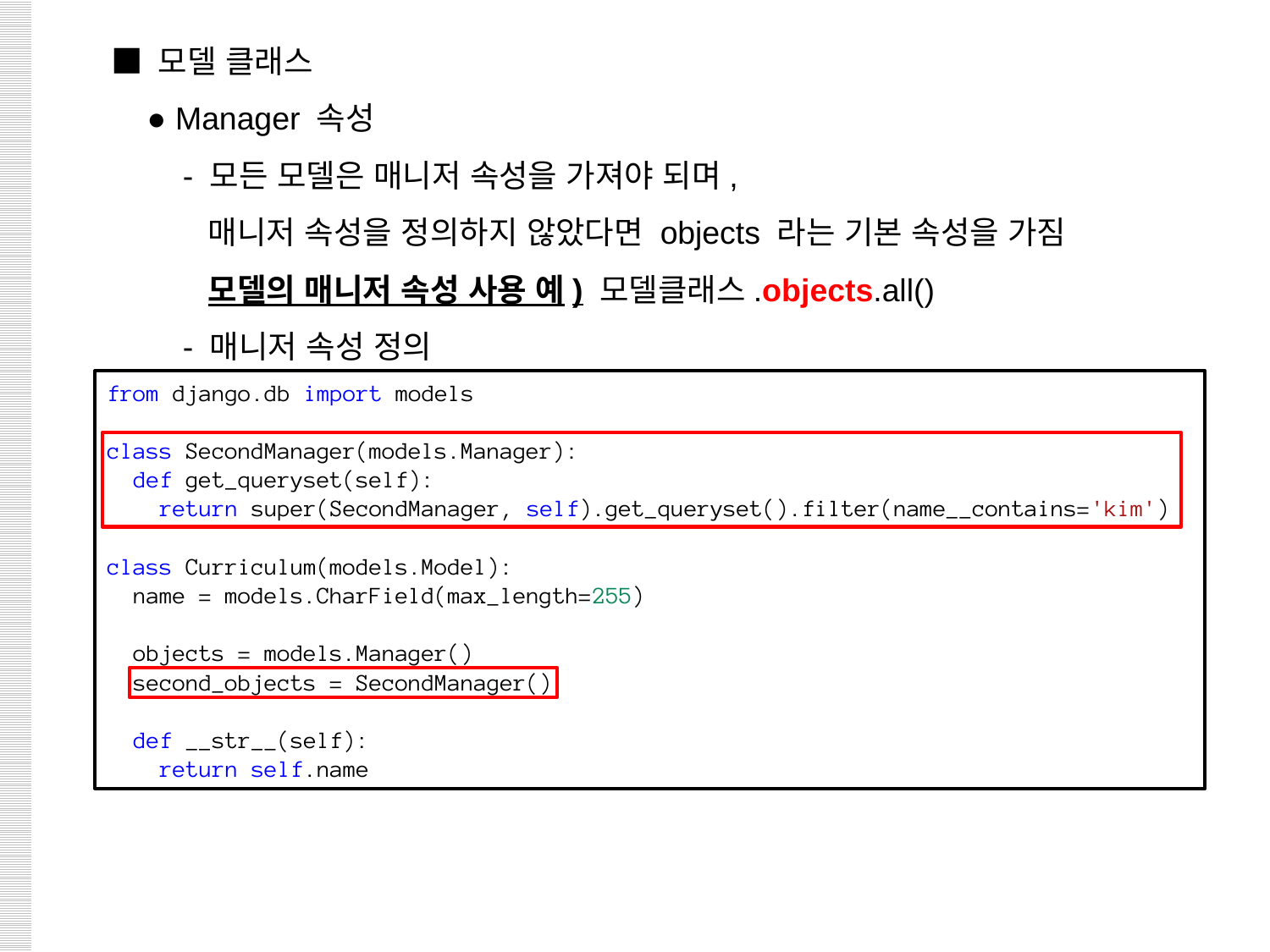

■ 모델 클래스
    ● Manager 속성
        - 모든 모델은 매니저 속성을 가져야 되며,
          매니저 속성을 정의하지 않았다면 objects 라는 기본 속성을 가짐
          모델의 매니저 속성 사용 예) 모델클래스.objects.all()
        - 매니저 속성 정의
from django.db import models

class SecondManager(models.Manager):
  def get_queryset(self):
    return super(SecondManager, self).get_queryset().filter(name__contains='kim')

class Curriculum(models.Model):
  name = models.CharField(max_length=255)
  objects = models.Manager()
  second_objects = SecondManager()

  def __str__(self):
    return self.name